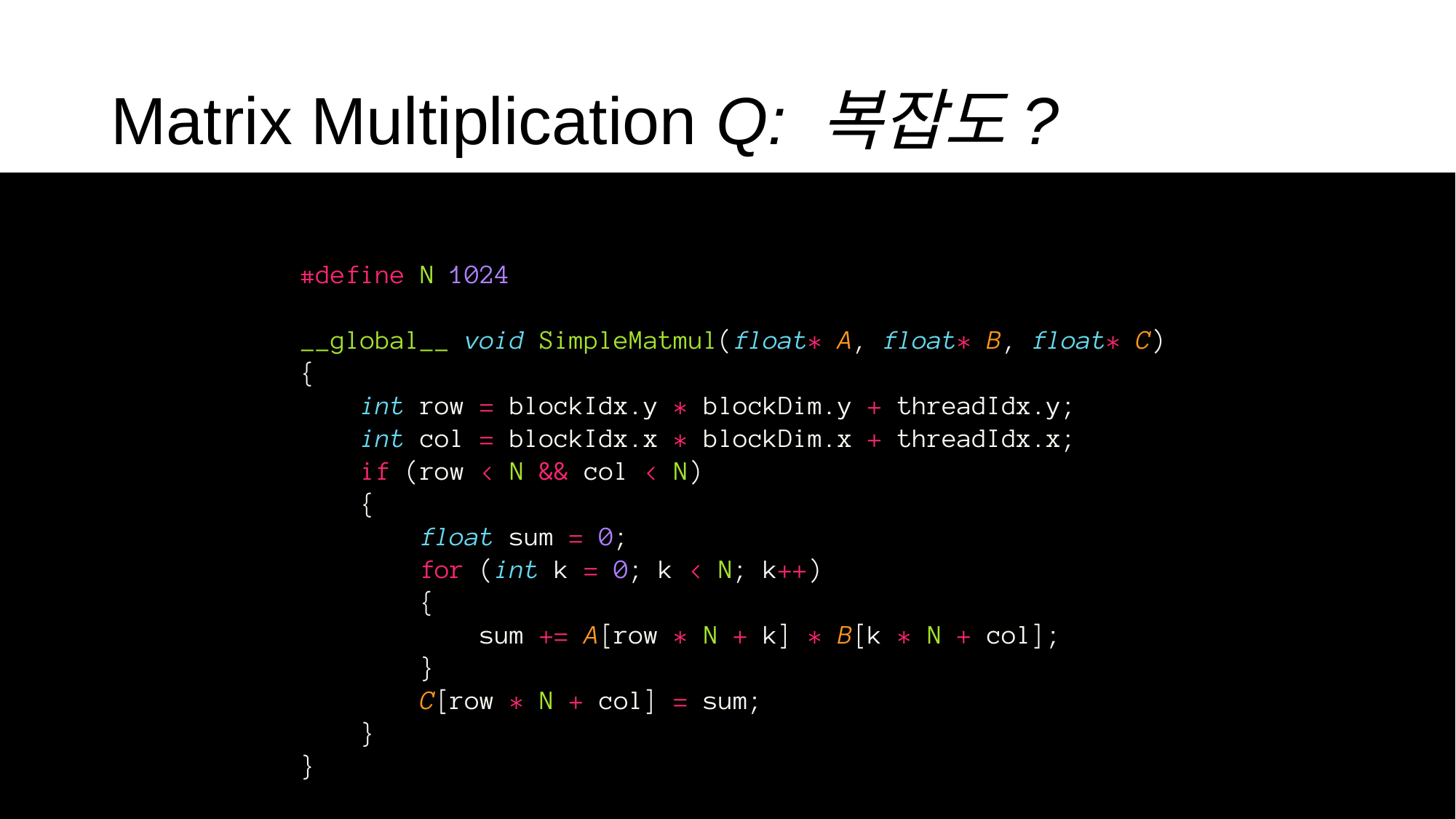

# Matrix Multiplication Q: 복잡도?

#define N 1024
__global__ void SimpleMatmul(float* A, float* B, float* C)
{
    int row = blockIdx.y * blockDim.y + threadIdx.y;
    int col = blockIdx.x * blockDim.x + threadIdx.x;
    if (row < N && col < N)
    {
        float sum = 0;
        for (int k = 0; k < N; k++)
        {
            sum += A[row * N + k] * B[k * N + col];
        }
        C[row * N + col] = sum;
    }
}